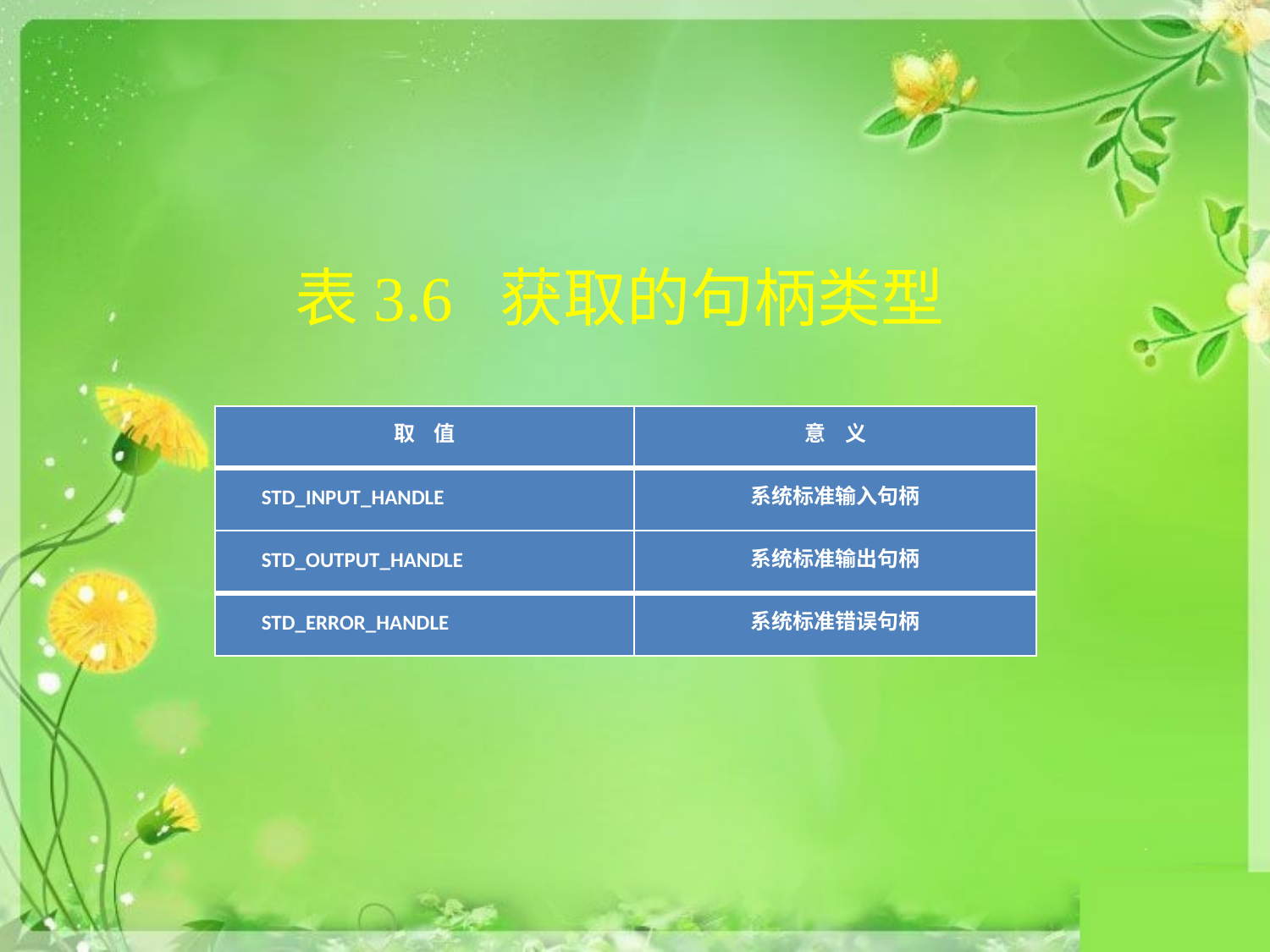

# 表3.6  获取的句柄类型
| 取 值 | 意 义 |
| --- | --- |
| STD\_INPUT\_HANDLE | 系统标准输入句柄 |
| STD\_OUTPUT\_HANDLE | 系统标准输出句柄 |
| STD\_ERROR\_HANDLE | 系统标准错误句柄 |